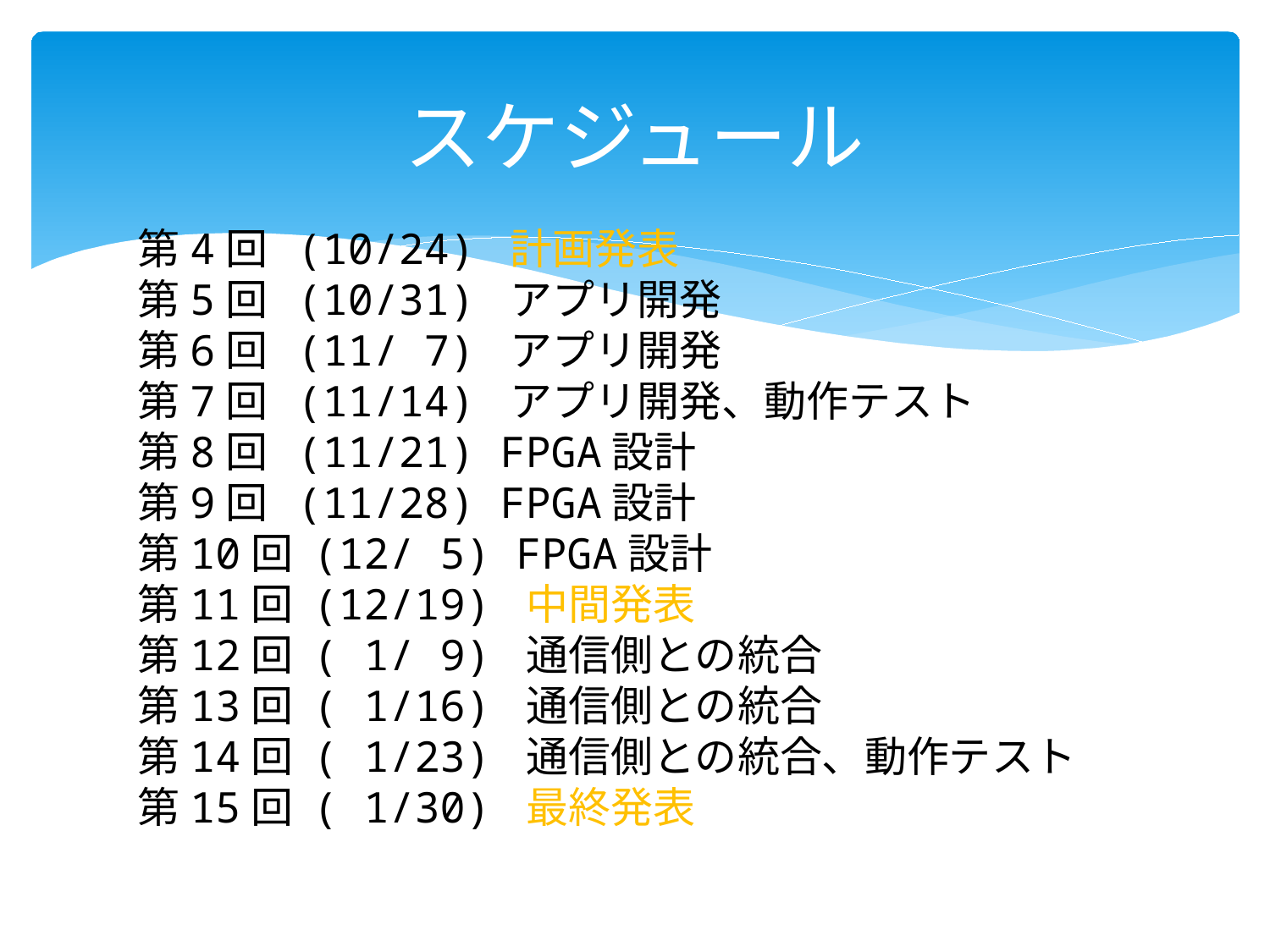

# スケジュール
第4回  (10/24) 計画発表
第5回  (10/31) アプリ開発
第6回  (11/ 7) アプリ開発
第7回  (11/14) アプリ開発、動作テスト
第8回  (11/21) FPGA設計
第9回  (11/28) FPGA設計
第10回 (12/ 5) FPGA設計
第11回 (12/19) 中間発表
第12回 ( 1/ 9) 通信側との統合
第13回 ( 1/16) 通信側との統合
第14回 ( 1/23) 通信側との統合、動作テスト
第15回 ( 1/30) 最終発表